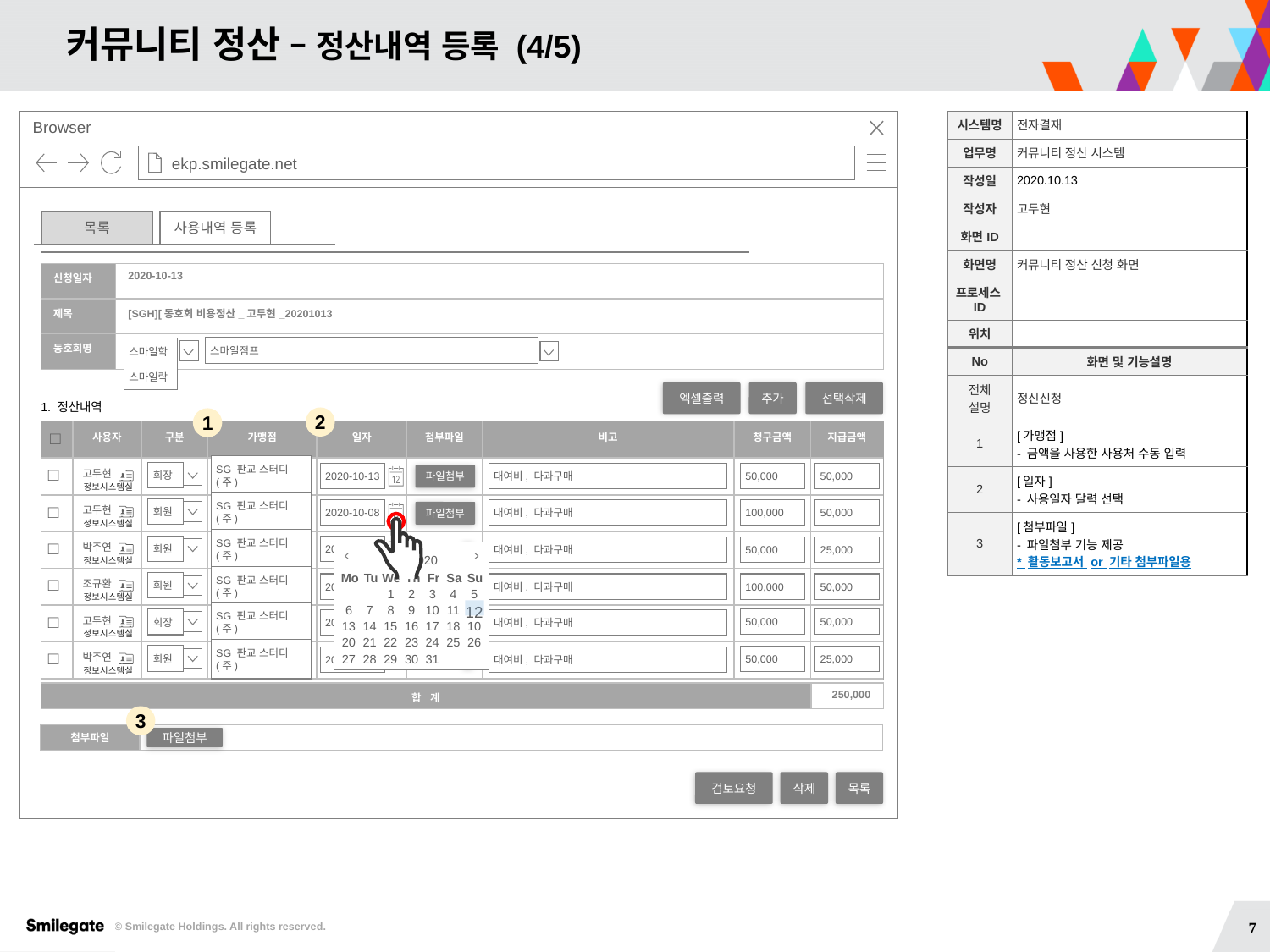

# 커뮤니티 정산 – 정산내역 등록 (4/5)
Browser

ekp.smilegate.net

| 시스템명 | 전자결재 |
| --- | --- |
| 업무명 | 커뮤니티 정산 시스템 |
| 작성일 | 2020.10.13 |
| 작성자 | 고두현 |
| 화면ID |  |
| 화면명 | 커뮤니티 정산 신청 화면 |
| 프로세스ID |  |
| 위치 |  |
| No | 화면 및 기능설명 |
| 전체 설명 | 정신신청 |
| 1 | [가맹점] - 금액을 사용한 사용처 수동 입력 |
| 2 | [일자] - 사용일자 달력 선택 |
| 3 | [첨부파일] - 파일첨부 기능 제공 \* 활동보고서 or 기타 첨부파일용 |
사용내역 등록
목록
| 신청일자 | 2020-10-13 |
| --- | --- |
| 제목 | [SGH][동호회 비용정산\_고두현\_20201013 |
| 동호회명 |  |
스마일점프
스마일학

스마일락

엑셀출력
추가
선택삭제
1. 정산내역
2
1
| □ | 사용자 | 구분 | 가맹점 | 일자 | 첨부파일 | 비고 | 청구금액 | 지급금액 |
| --- | --- | --- | --- | --- | --- | --- | --- | --- |
| □ | 고두현 |  |  |  |  |  |  |  |
| □ | 고두현 |  |  |  |  |  |  |  |
| □ | 박주연 |  |  |  |  |  |  |  |
| □ | 조규환 |  |  |  |  |  |  |  |
| □ | 고두현 |  |  |  |  |  |  |  |
| □ | 박주연 |  |  |  |  |  |  |  |
회장

SG 판교 스터디(주)
2020-10-13

50,000
50,000
대여비, 다과구매
파일첨부

정보시스템실
회원

SG 판교 스터디(주)
2020-10-08

50,000
대여비, 다과구매
100,000
파일첨부

정보시스템실
회원

2020-10-06

SG 판교 스터디(주)
50,000
25,000
대여비, 다과구매

July 2020

Mo
Tu
We
Th
Fr
Sa
Su
1
2
3
4
5
6
7
8
9
10
11
12
13
14
15
16
17
18
10
20
21
22
23
24
25
26
27
28
29
30
31

x
영수증3.gif

정보시스템실
회원

SG 판교 스터디(주)
2020-10-02

50,000
대여비, 다과구매
100,000
x
영수증2.gif

정보시스템실
50,000
50,000
회장

SG 판교 스터디(주)
2020-10-01

대여비, 다과구매
파일첨부

정보시스템실
회원

50,000
25,000
SG 판교 스터디(주)
2020-10-01

대여비, 다과구매
x
영수증1.gif

정보시스템실
| 합 계 | 250,000 |
| --- | --- |
3
| 첨부파일 |  |
| --- | --- |
파일첨부
검토요청
삭제
목록
7